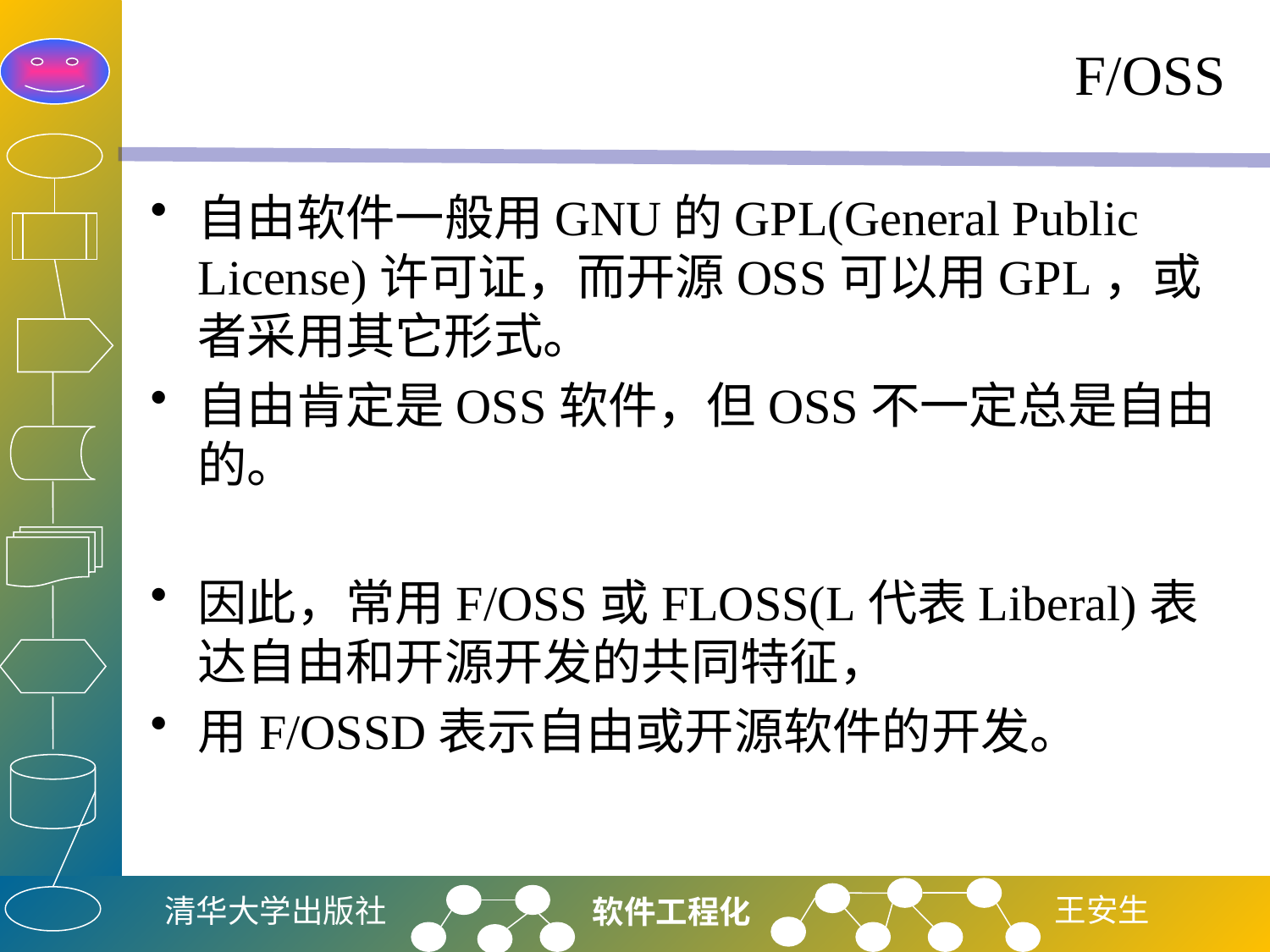

# F/OSS
自由软件一般用GNU的GPL(General Public License)许可证，而开源OSS可以用GPL，或者采用其它形式。
自由肯定是OSS软件，但OSS不一定总是自由的。

因此，常用F/OSS或FLOSS(L代表Liberal)表达自由和开源开发的共同特征，
用F/OSSD表示自由或开源软件的开发。